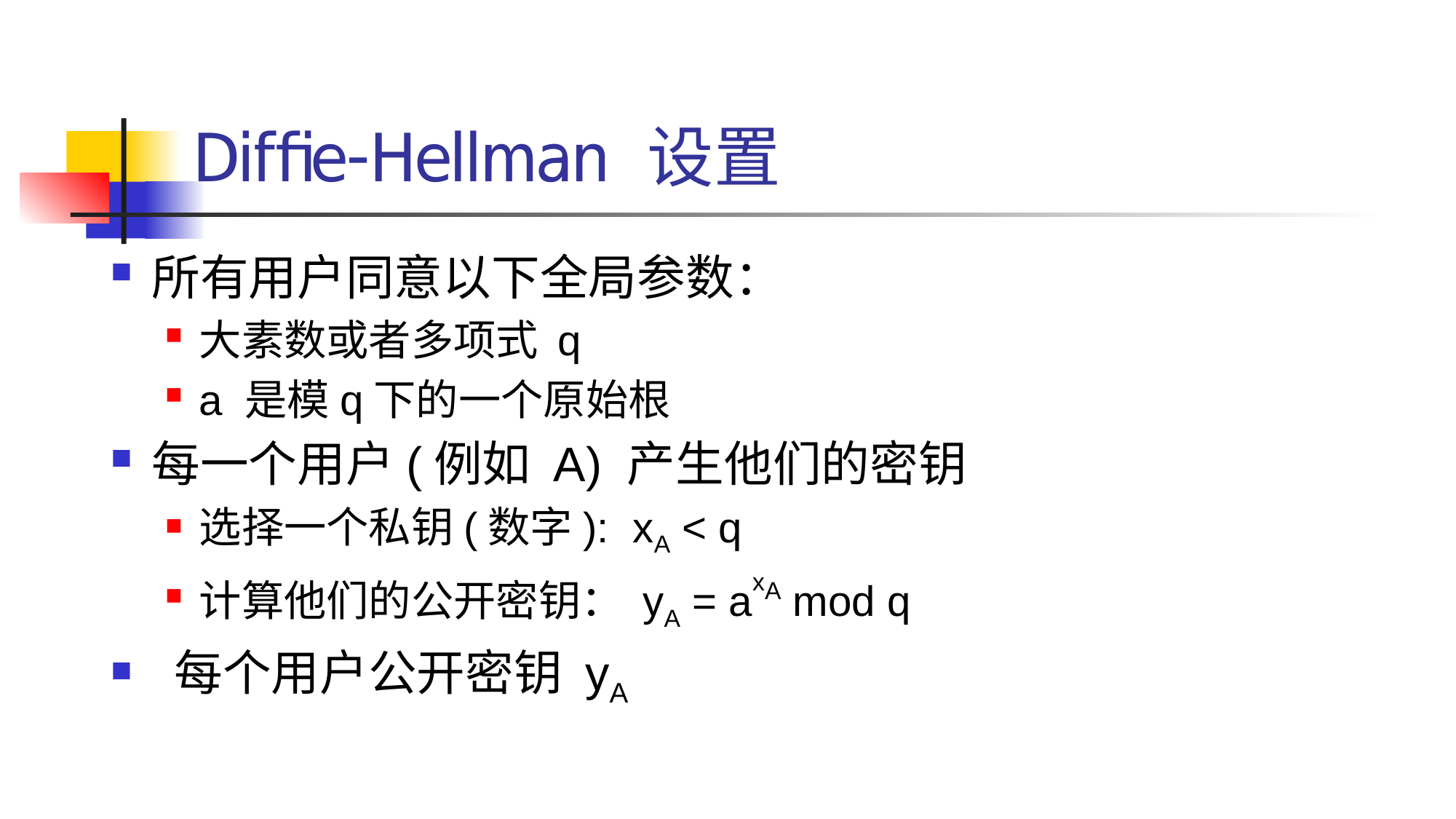

# Diffie-Hellman 设置
所有用户同意以下全局参数：
大素数或者多项式 q
a 是模q下的一个原始根
每一个用户(例如 A) 产生他们的密钥
选择一个私钥(数字):  xA < q
计算他们的公开密钥： yA = axA mod q
 每个用户公开密钥 yA